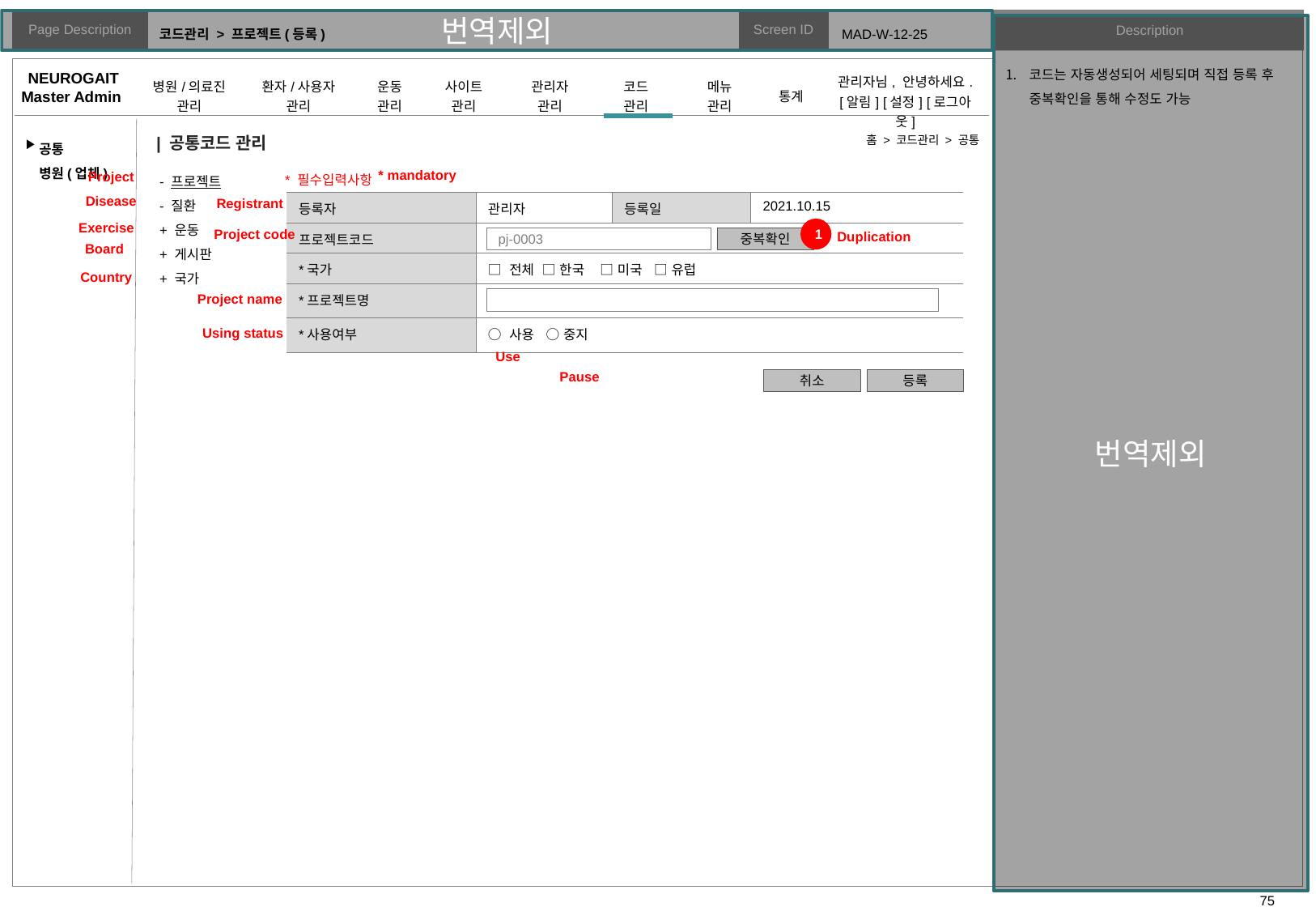

# 코드관리 > 프로젝트(등록)
MAD-W-12-25
코드는 자동생성되어 세팅되며 직접 등록 후 중복확인을 통해 수정도 가능
| 공통코드 관리
홈 > 코드관리 > 공통
▶
- 프로젝트
- 질환
+ 운동
+ 게시판
+ 국가
* 필수입력사항
* mandatory
Project
Disease
| 등록자 | 관리자 | 등록일 | 2021.10.15 |
| --- | --- | --- | --- |
| 프로젝트코드 |  |  |  |
| \*국가 | □ 전체 □ 한국 □ 미국 □ 유럽 |  |  |
| \*프로젝트명 |  |  |  |
| \*사용여부 | ○ 사용 ○ 중지 |  |  |
Registrant
1
Exercise
Project code
pj-0003
중복확인
Duplication
Board
Country

Project name
Using status
Use
Pause
취소
등록